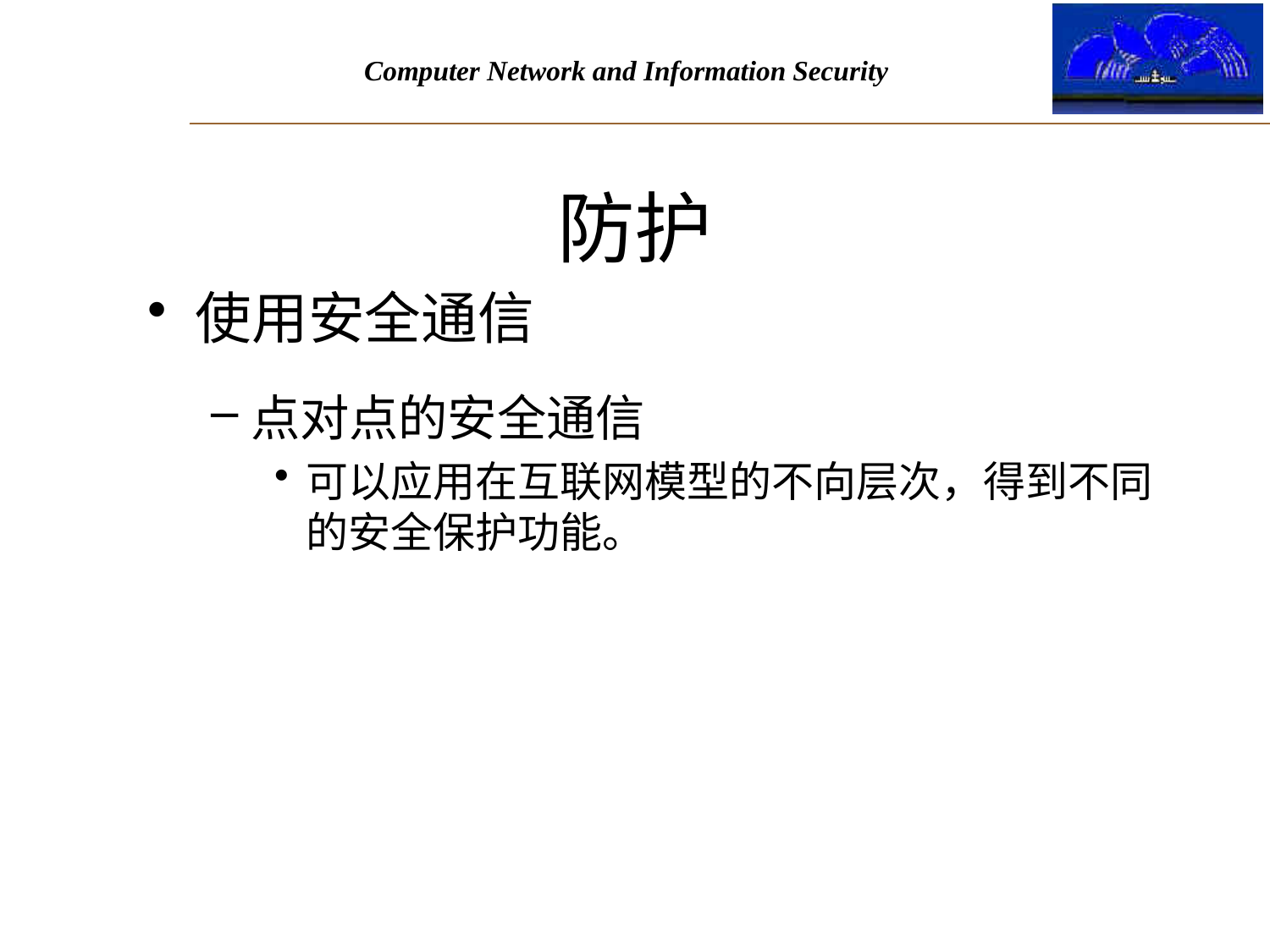

# 防护
使用安全通信
点对点的安全通信
可以应用在互联网模型的不向层次，得到不同的安全保护功能。